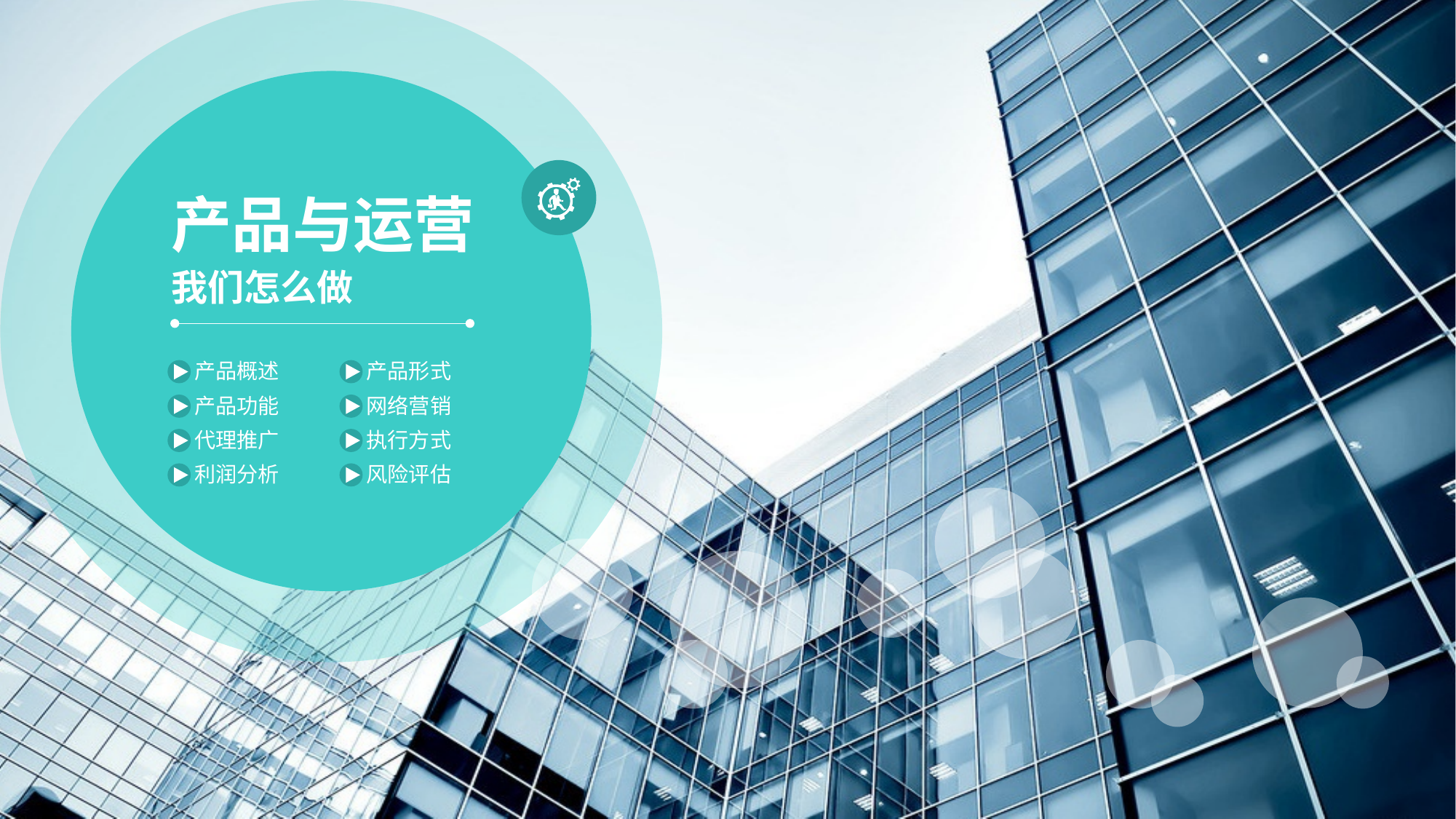

产品与运营
我们怎么做
产品概述

产品形式

产品功能

网络营销

代理推广

执行方式

利润分析

风险评估

延时符